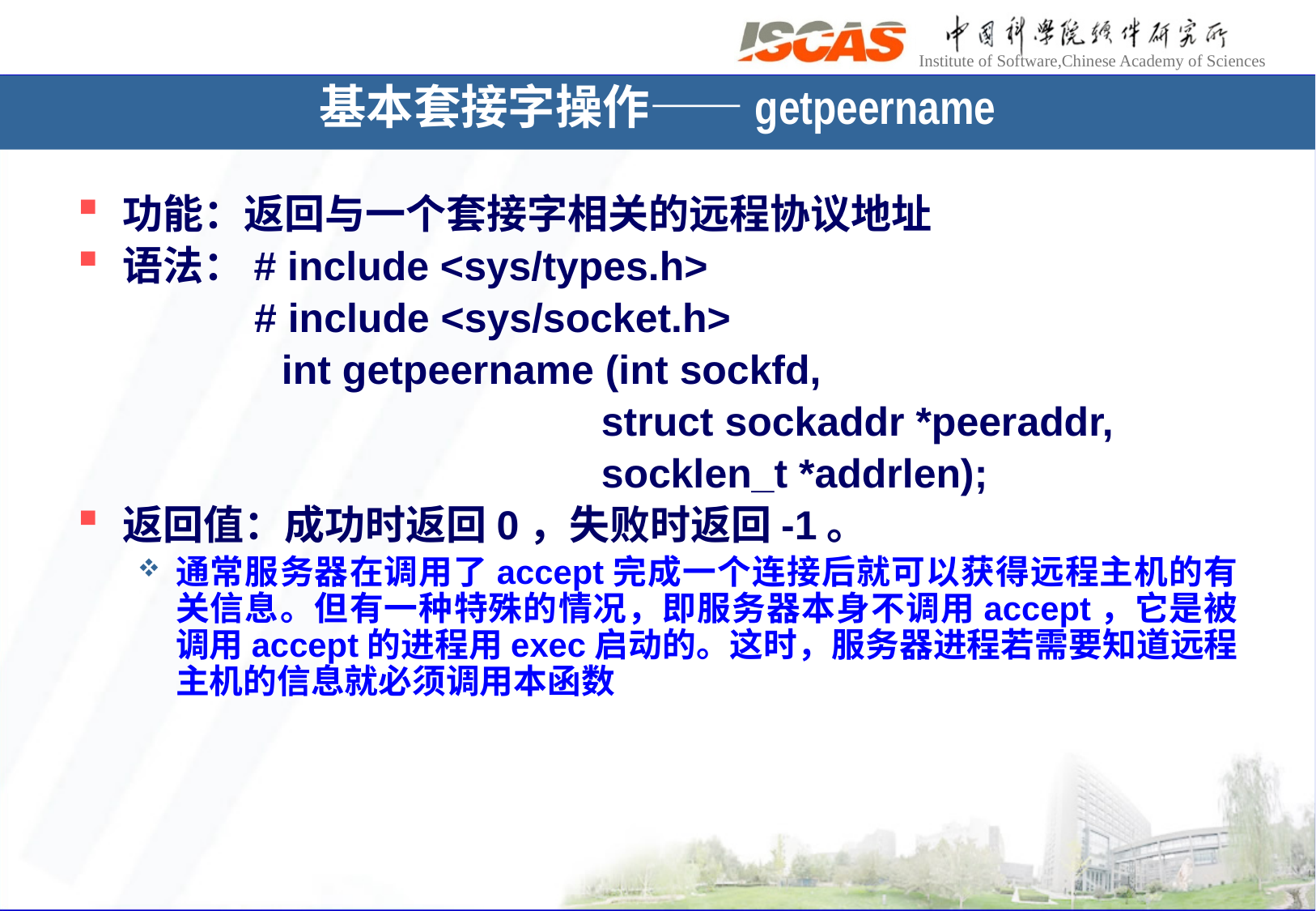

# 基本套接字操作——getpeername
功能：返回与一个套接字相关的远程协议地址
语法：# include <sys/types.h>
    　　　# include <sys/socket.h>
       　　　int getpeername (int sockfd,
           　　　　　　　　　　struct sockaddr *peeraddr,
           　　　　　　　　　　socklen_t *addrlen);
返回值：成功时返回0，失败时返回-1。
通常服务器在调用了accept完成一个连接后就可以获得远程主机的有关信息。但有一种特殊的情况，即服务器本身不调用accept，它是被调用accept的进程用exec启动的。这时，服务器进程若需要知道远程主机的信息就必须调用本函数